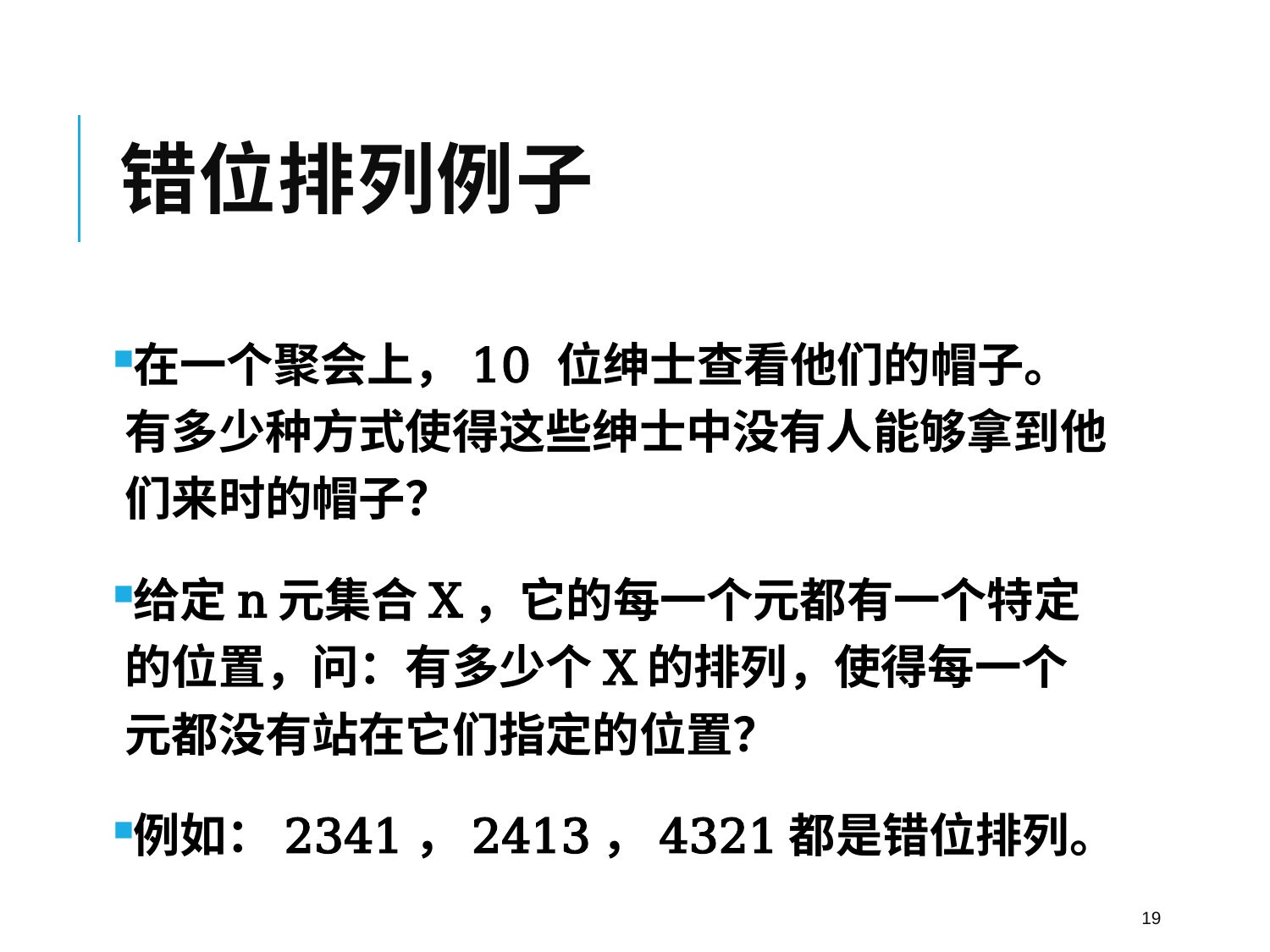

# 错位排列例子
在一个聚会上，10 位绅士查看他们的帽子。有多少种方式使得这些绅士中没有人能够拿到他们来时的帽子？
给定n元集合X，它的每一个元都有一个特定的位置，问：有多少个X的排列，使得每一个元都没有站在它们指定的位置？
例如：2341，2413，4321都是错位排列。
19